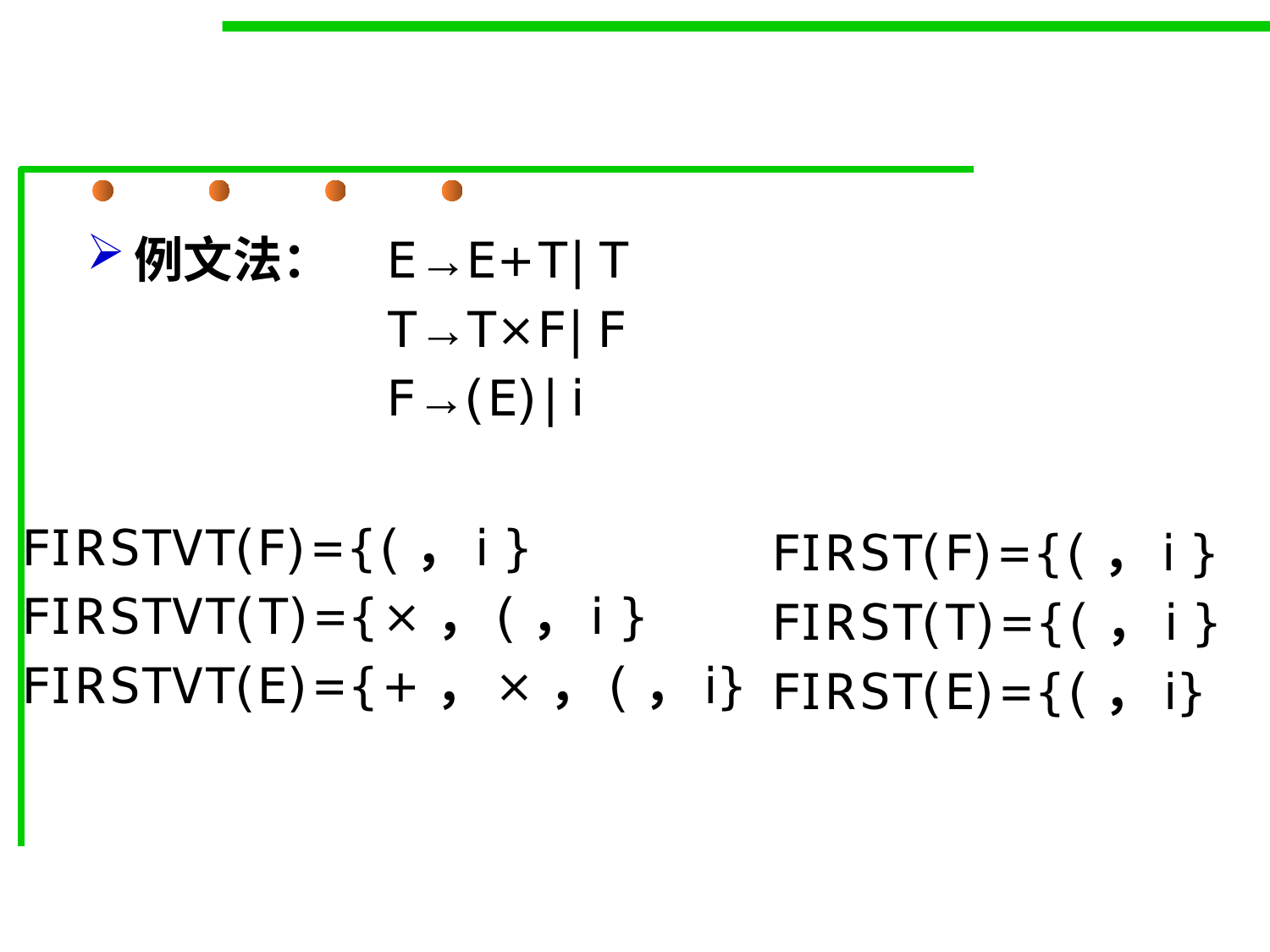

#
例文法：	E→E+T|T
			T→T×F|F
			F→(E)|i
FIRSTVT(F)={(，i }
FIRSTVT(T)={×，(，i }
FIRSTVT(E)={+，×，(，i}
FIRST(F)={(，i }
FIRST(T)={(，i }
FIRST(E)={(，i}